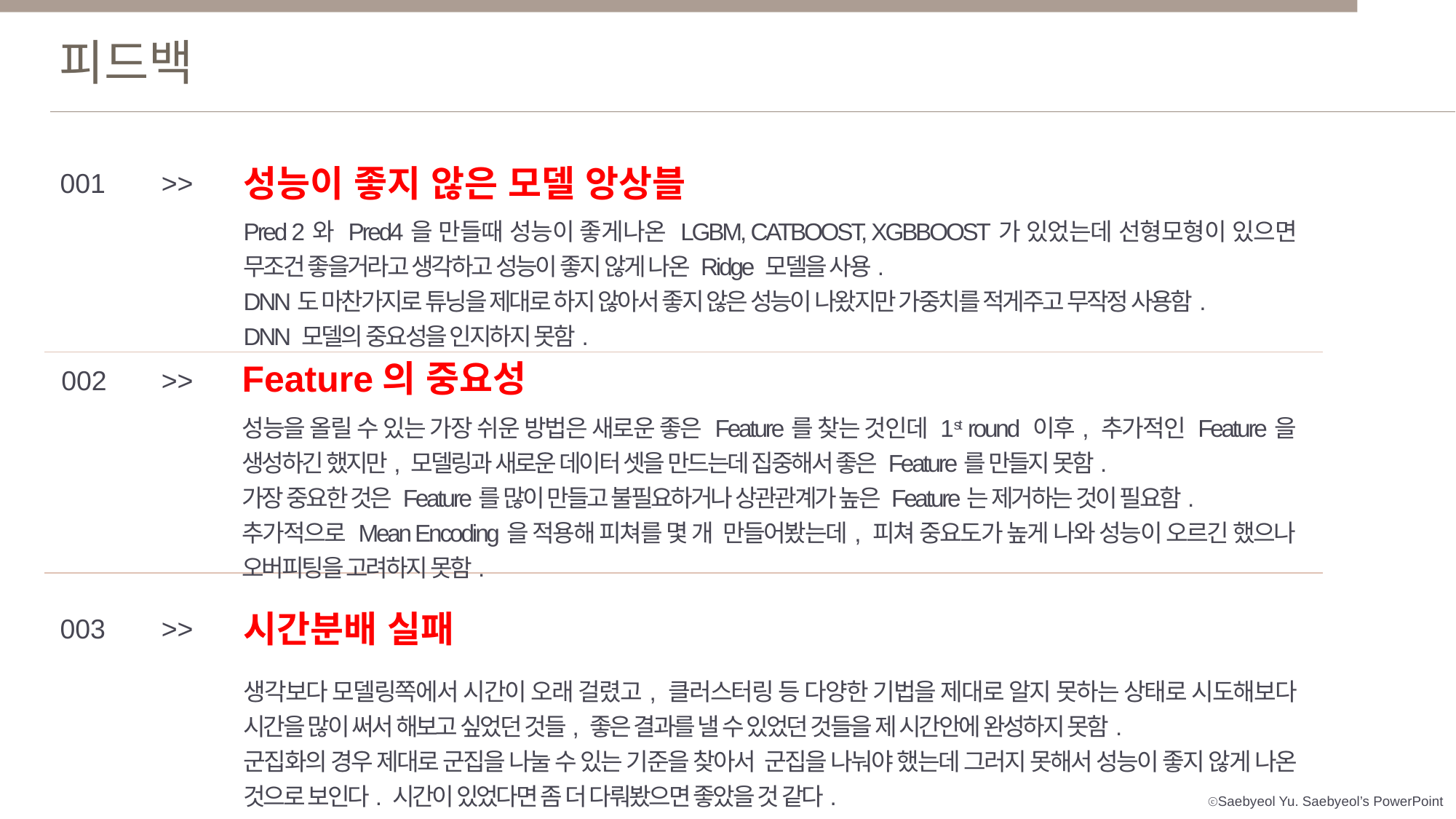

피드백
성능이 좋지 않은 모델 앙상블
001
>>
Pred 2와 Pred4을 만들때 성능이 좋게나온 LGBM, CATBOOST, XGBBOOST가 있었는데 선형모형이 있으면 무조건 좋을거라고 생각하고 성능이 좋지 않게 나온 Ridge 모델을 사용.
DNN도 마찬가지로 튜닝을 제대로 하지 않아서 좋지 않은 성능이 나왔지만 가중치를 적게주고 무작정 사용함.
DNN 모델의 중요성을 인지하지 못함.

Feature의 중요성
002
>>
성능을 올릴 수 있는 가장 쉬운 방법은 새로운 좋은 Feature를 찾는 것인데 1st round 이후, 추가적인 Feature을 생성하긴 했지만, 모델링과 새로운 데이터 셋을 만드는데 집중해서 좋은 Feature를 만들지 못함.
가장 중요한 것은 Feature를 많이 만들고 불필요하거나 상관관계가 높은 Feature는 제거하는 것이 필요함.
추가적으로 Mean Encoding을 적용해 피쳐를 몇 개  만들어봤는데, 피쳐 중요도가 높게 나와 성능이 오르긴 했으나 오버피팅을 고려하지 못함.
시간분배 실패
003
>>
생각보다 모델링쪽에서 시간이 오래 걸렸고, 클러스터링 등 다양한 기법을 제대로 알지 못하는 상태로 시도해보다 시간을 많이 써서 해보고 싶었던 것들, 좋은 결과를 낼 수 있었던 것들을 제 시간안에 완성하지 못함.
군집화의 경우 제대로 군집을 나눌 수 있는 기준을 찾아서  군집을 나눠야 했는데 그러지 못해서 성능이 좋지 않게 나온 것으로 보인다. 시간이 있었다면 좀 더 다뤄봤으면 좋았을 것 같다.